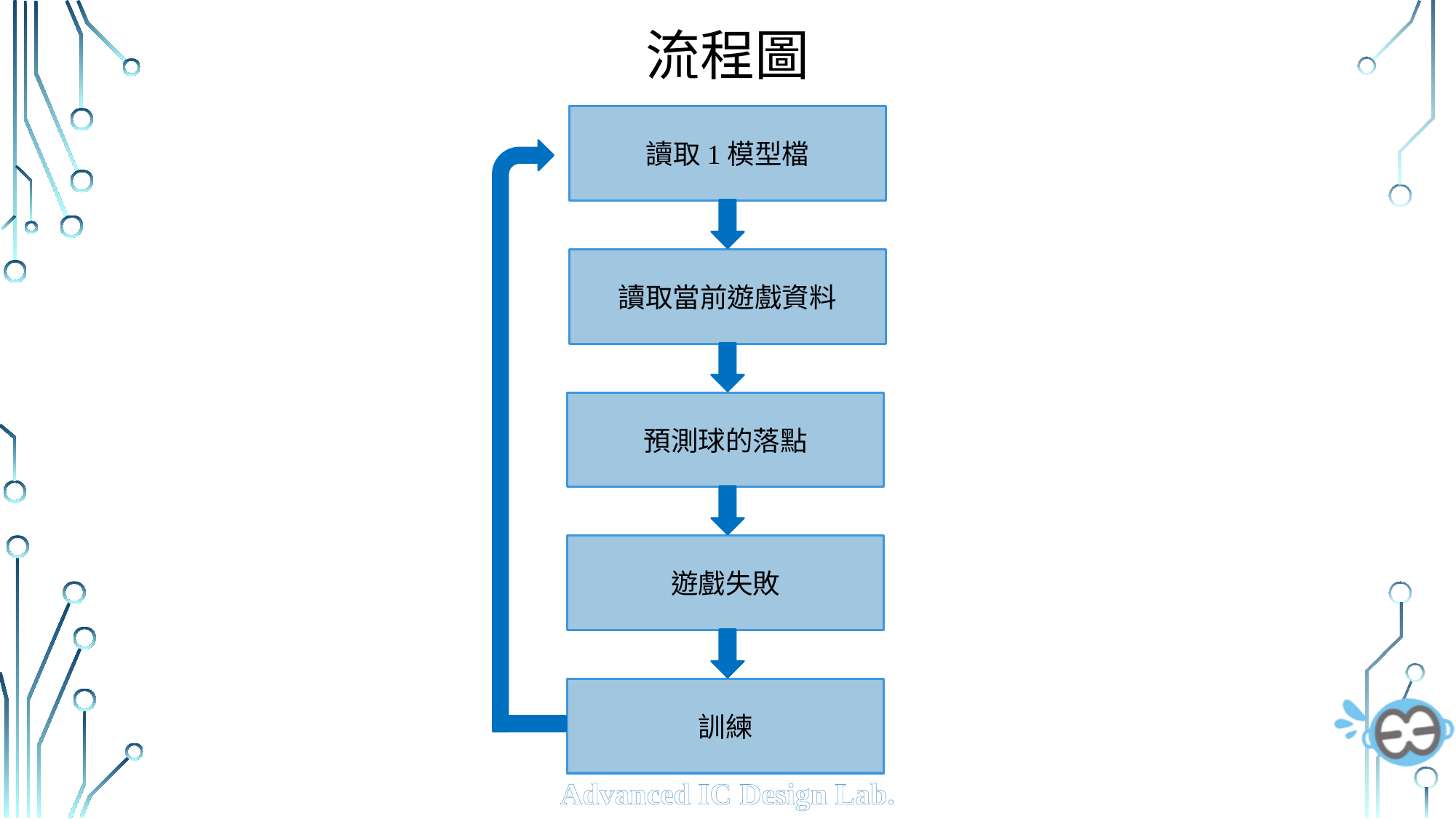

# 流程圖
讀取1模型檔

讀取當前遊戲資料

預測球的落點

遊戲失敗

訓練